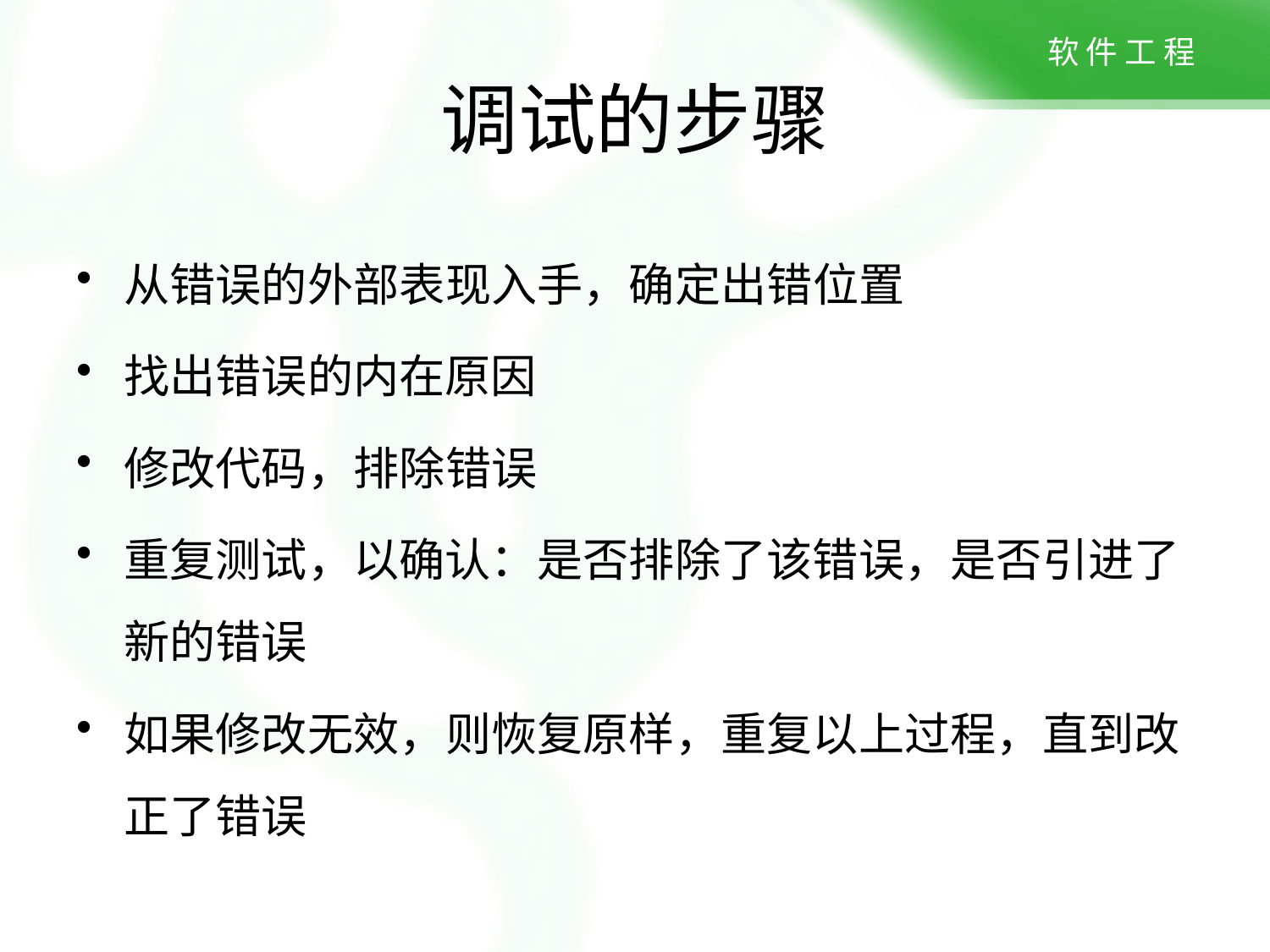

# 调试的步骤
从错误的外部表现入手，确定出错位置
找出错误的内在原因
修改代码，排除错误
重复测试，以确认：是否排除了该错误，是否引进了新的错误
如果修改无效，则恢复原样，重复以上过程，直到改正了错误